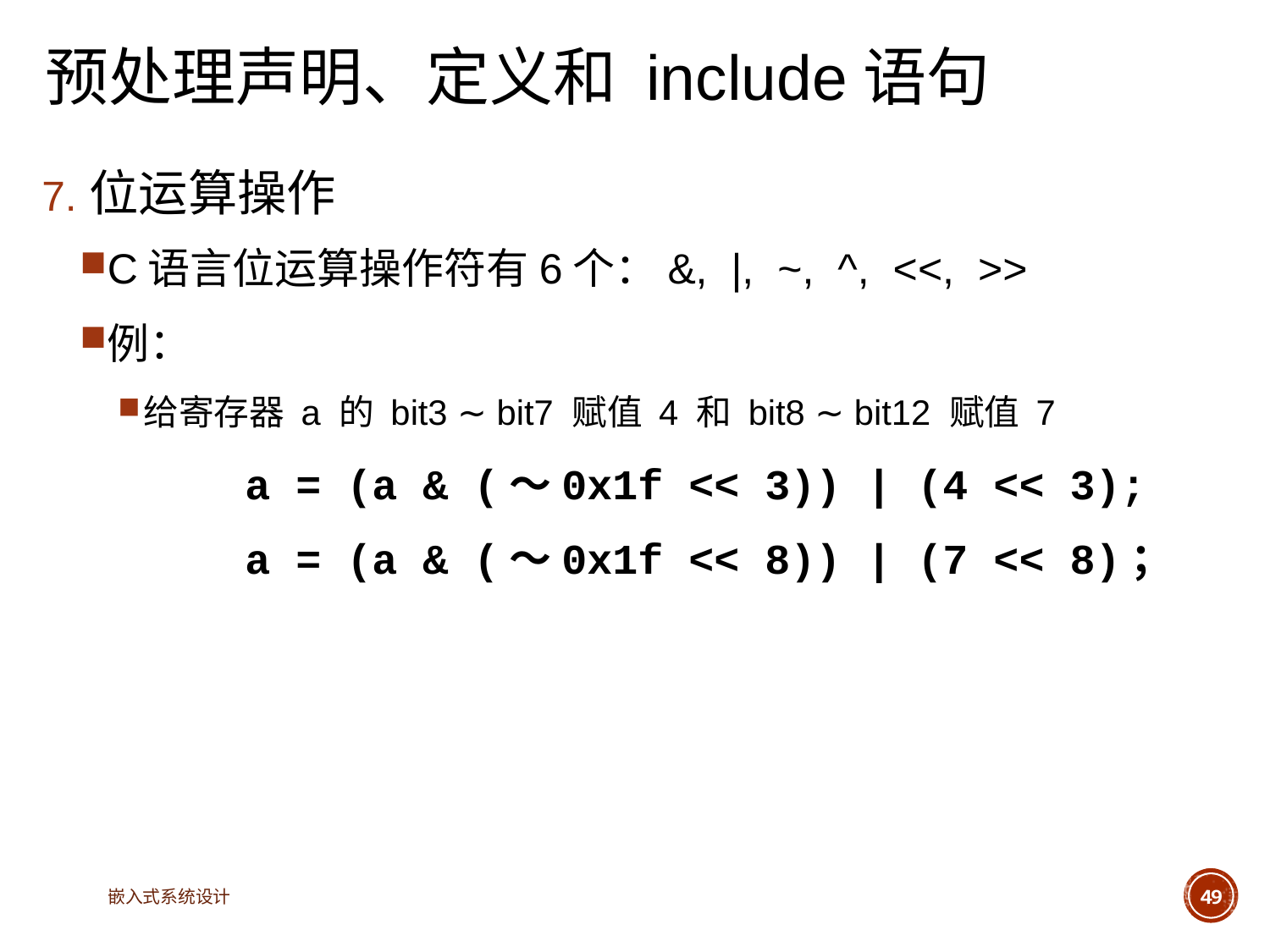

# 预处理声明、定义和 include语句
位运算操作
C语言位运算操作符有6个：&,  |,  ~,  ^,  <<,  >>
例：
给寄存器 a 的 bit3 ∼ bit7 赋值 4 和 bit8 ∼ bit12 赋值 7
	a = (a & (～0x1f << 3)) | (4 << 3);
	a = (a & (～0x1f << 8)) | (7 << 8)；

嵌入式系统设计
49